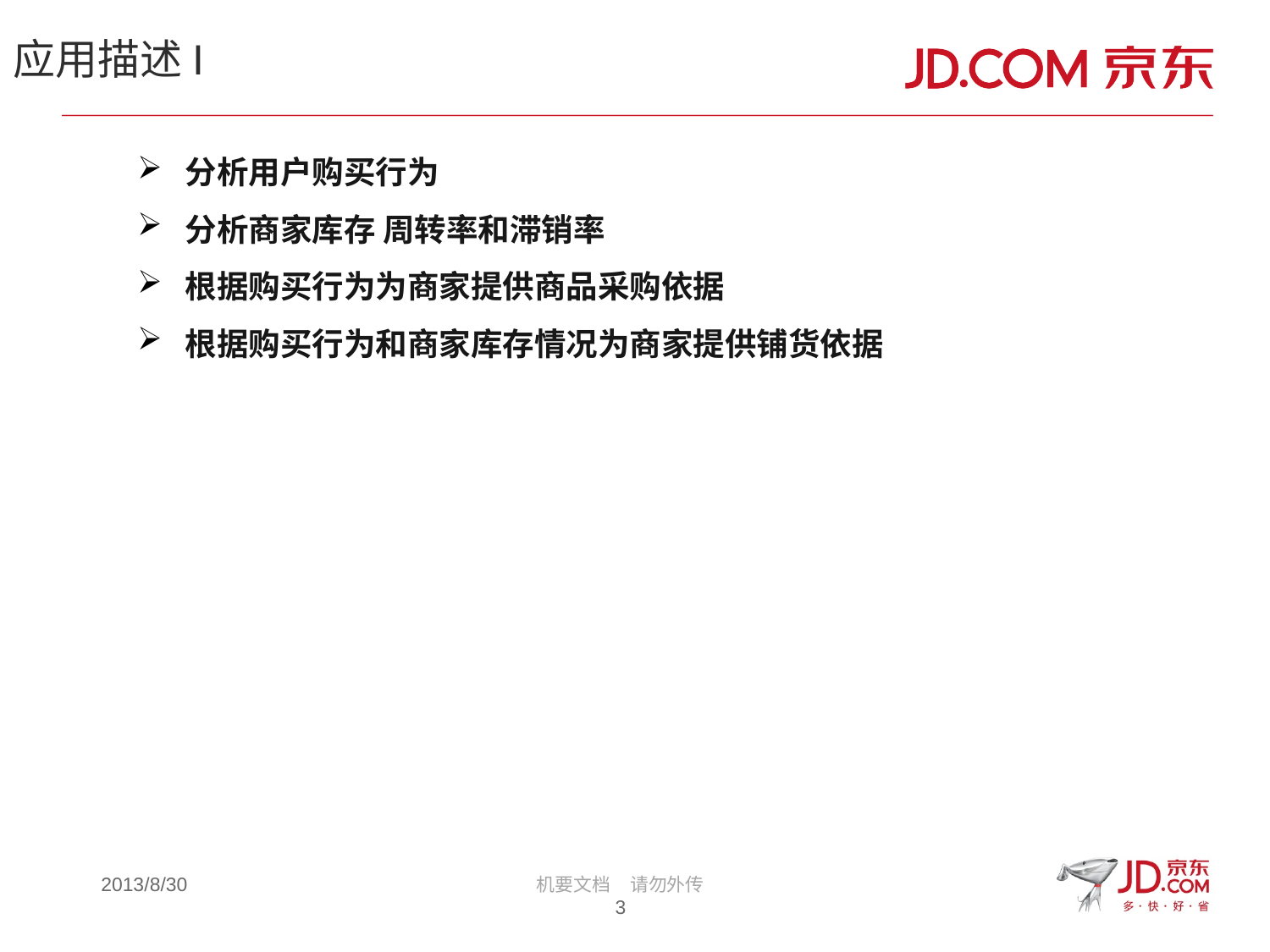

应用描述I
分析用户购买行为
分析商家库存 周转率和滞销率
根据购买行为为商家提供商品采购依据
根据购买行为和商家库存情况为商家提供铺货依据